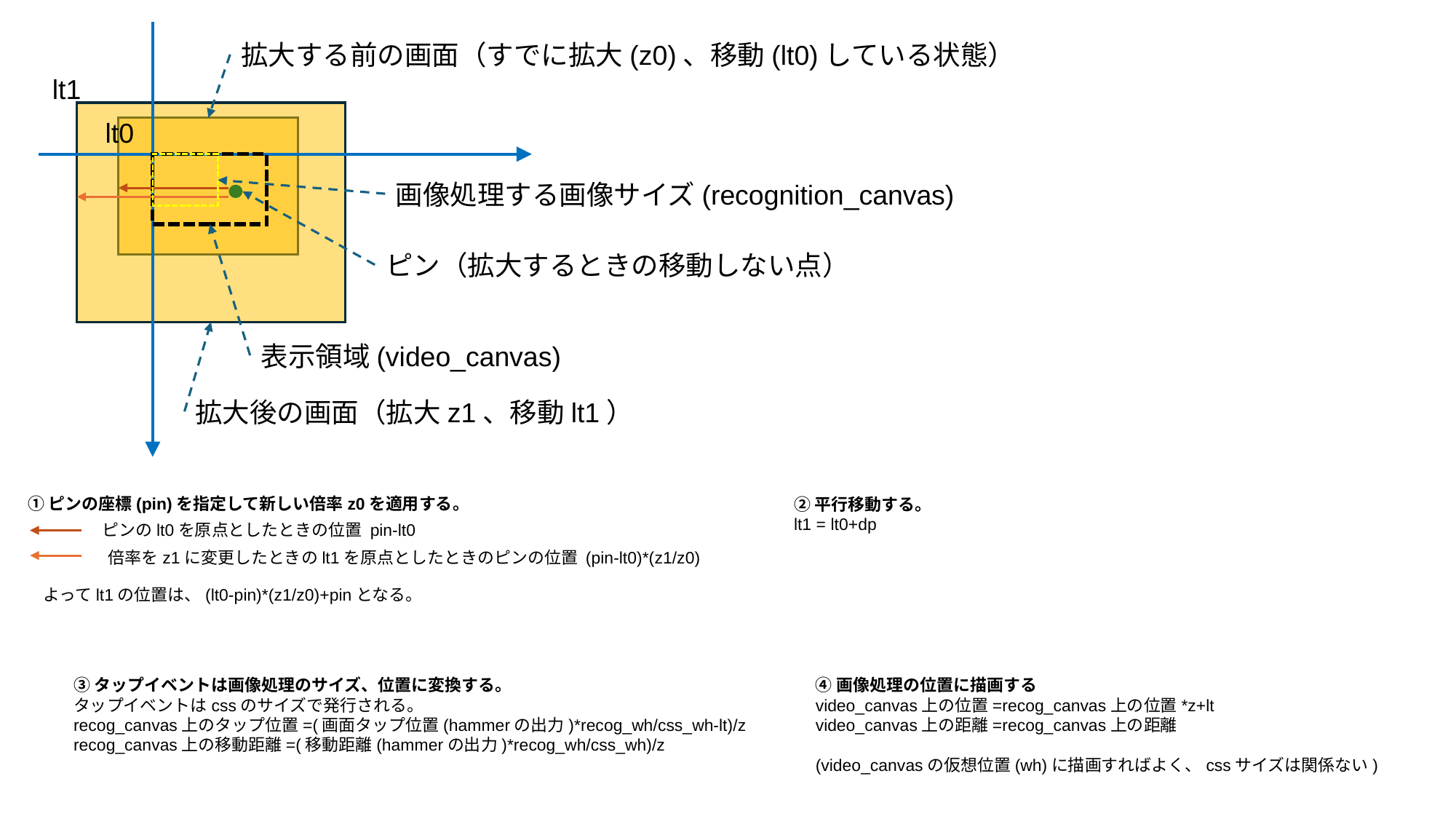

拡大する前の画面（すでに拡大(z0)、移動(lt0)している状態）
lt1

lt0

画像処理する画像サイズ(recognition_canvas)

ピン（拡大するときの移動しない点）
表示領域(video_canvas)
拡大後の画面（拡大z1、移動lt1）
①ピンの座標(pin)を指定して新しい倍率z0を適用する。
②平行移動する。
lt1 = lt0+dp
ピンのlt0を原点としたときの位置 pin-lt0
倍率をz1に変更したときのlt1を原点としたときのピンの位置 (pin-lt0)*(z1/z0)
よってlt1の位置は、(lt0-pin)*(z1/z0)+pinとなる。
③タップイベントは画像処理のサイズ、位置に変換する。
タップイベントはcssのサイズで発行される。
recog_canvas上のタップ位置=(画面タップ位置(hammerの出力)*recog_wh/css_wh-lt)/z
recog_canvas上の移動距離=(移動距離(hammerの出力)*recog_wh/css_wh)/z
④画像処理の位置に描画する
video_canvas上の位置=recog_canvas上の位置*z+lt
video_canvas上の距離=recog_canvas上の距離

(video_canvasの仮想位置(wh)に描画すればよく、cssサイズは関係ない)